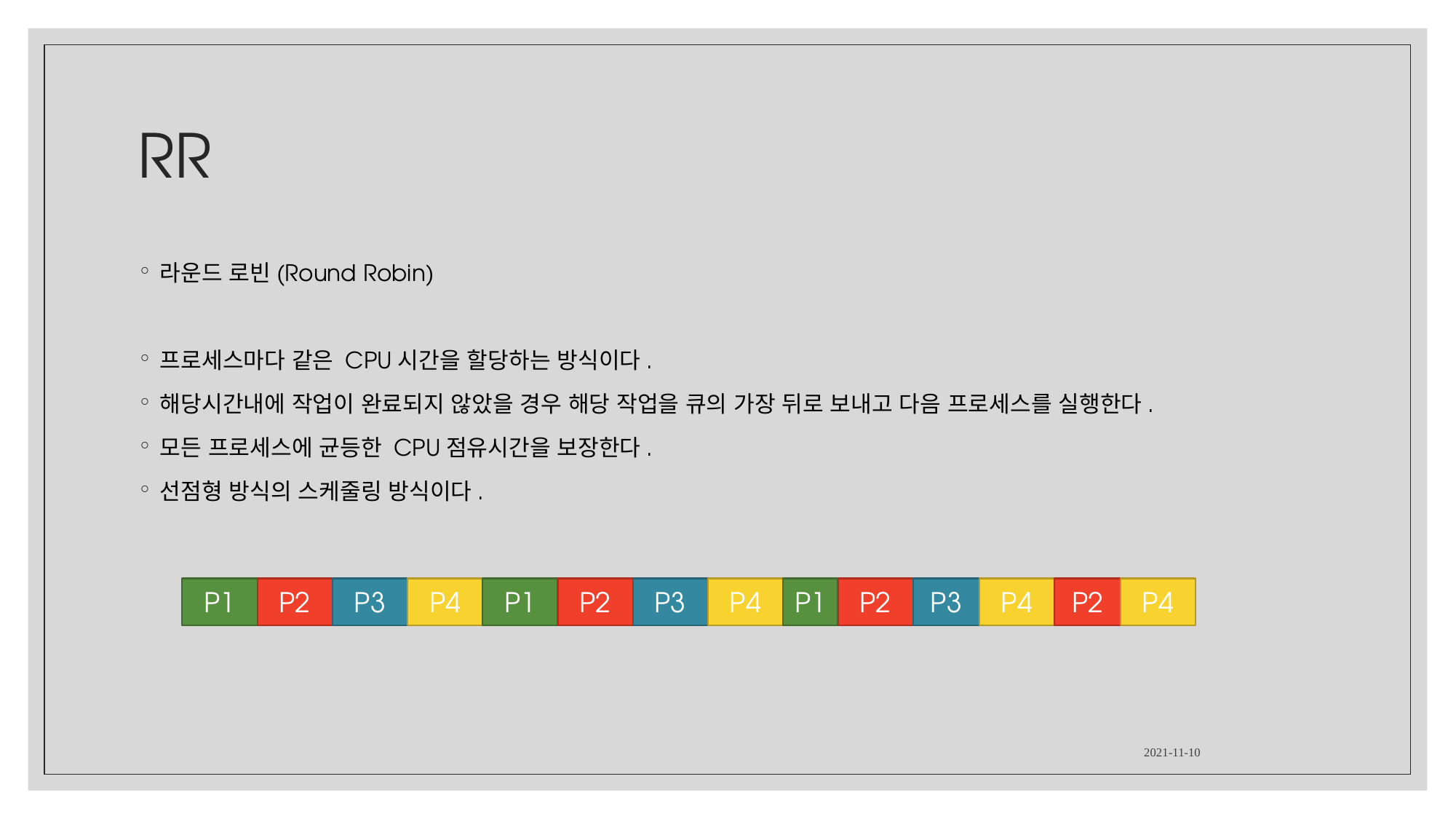

# RR
라운드 로빈(Round Robin)

프로세스마다 같은 CPU시간을 할당하는 방식이다.
해당시간내에 작업이 완료되지 않았을 경우 해당 작업을 큐의 가장 뒤로 보내고 다음 프로세스를 실행한다.
모든 프로세스에 균등한 CPU점유시간을 보장한다.
선점형 방식의 스케줄링 방식이다.
P4
P4
P1
P2
P3
P4
P2
P1
P2
P3
P4
P1
P2
P3
2021-11-10